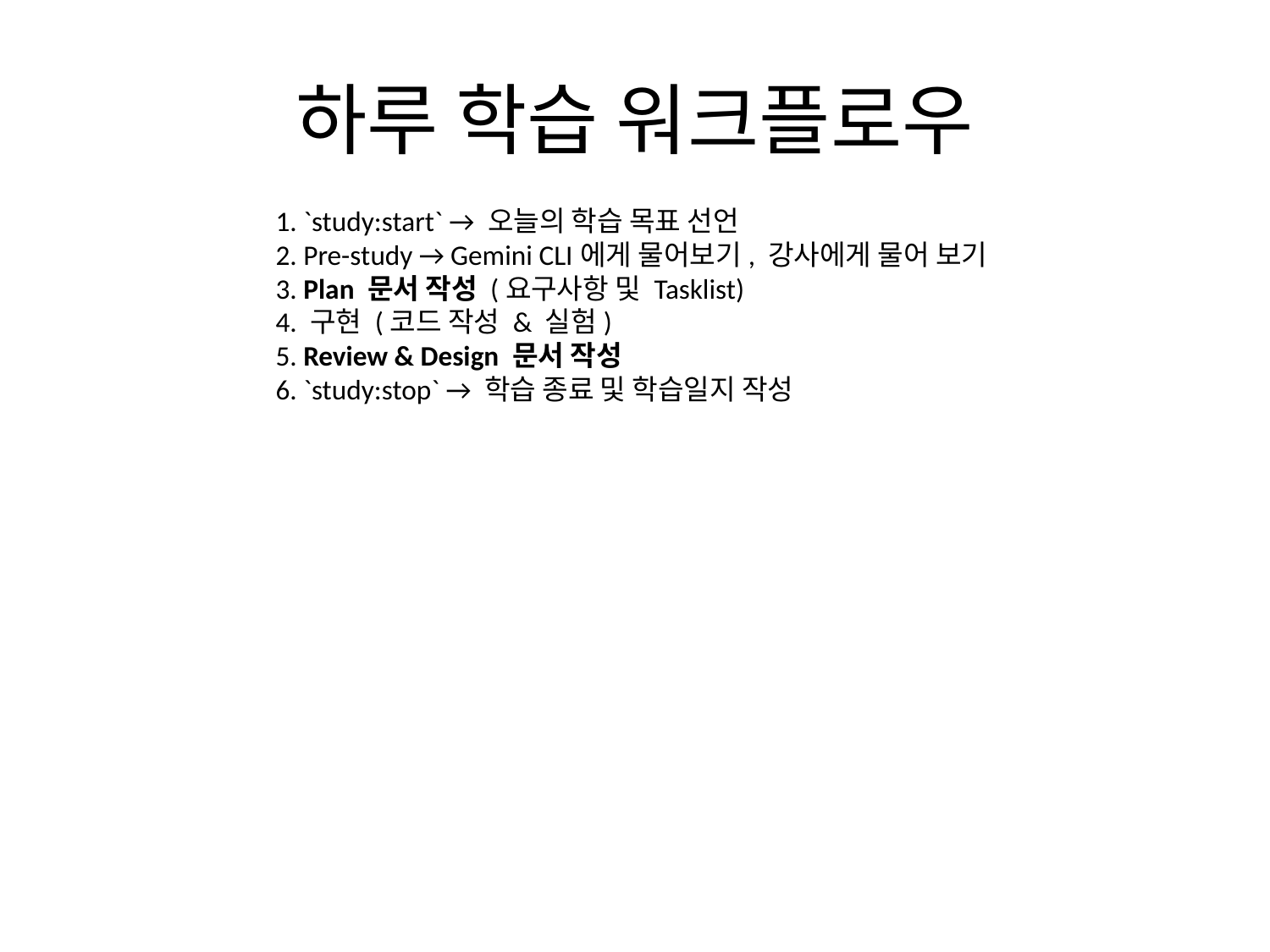

# 하루 학습 워크플로우
1. `study:start` → 오늘의 학습 목표 선언
2. Pre-study → Gemini CLI에게 물어보기, 강사에게 물어 보기
3. Plan 문서 작성 (요구사항 및 Tasklist)
4. 구현 (코드 작성 & 실험)
5. Review & Design 문서 작성
6. `study:stop` → 학습 종료 및 학습일지 작성